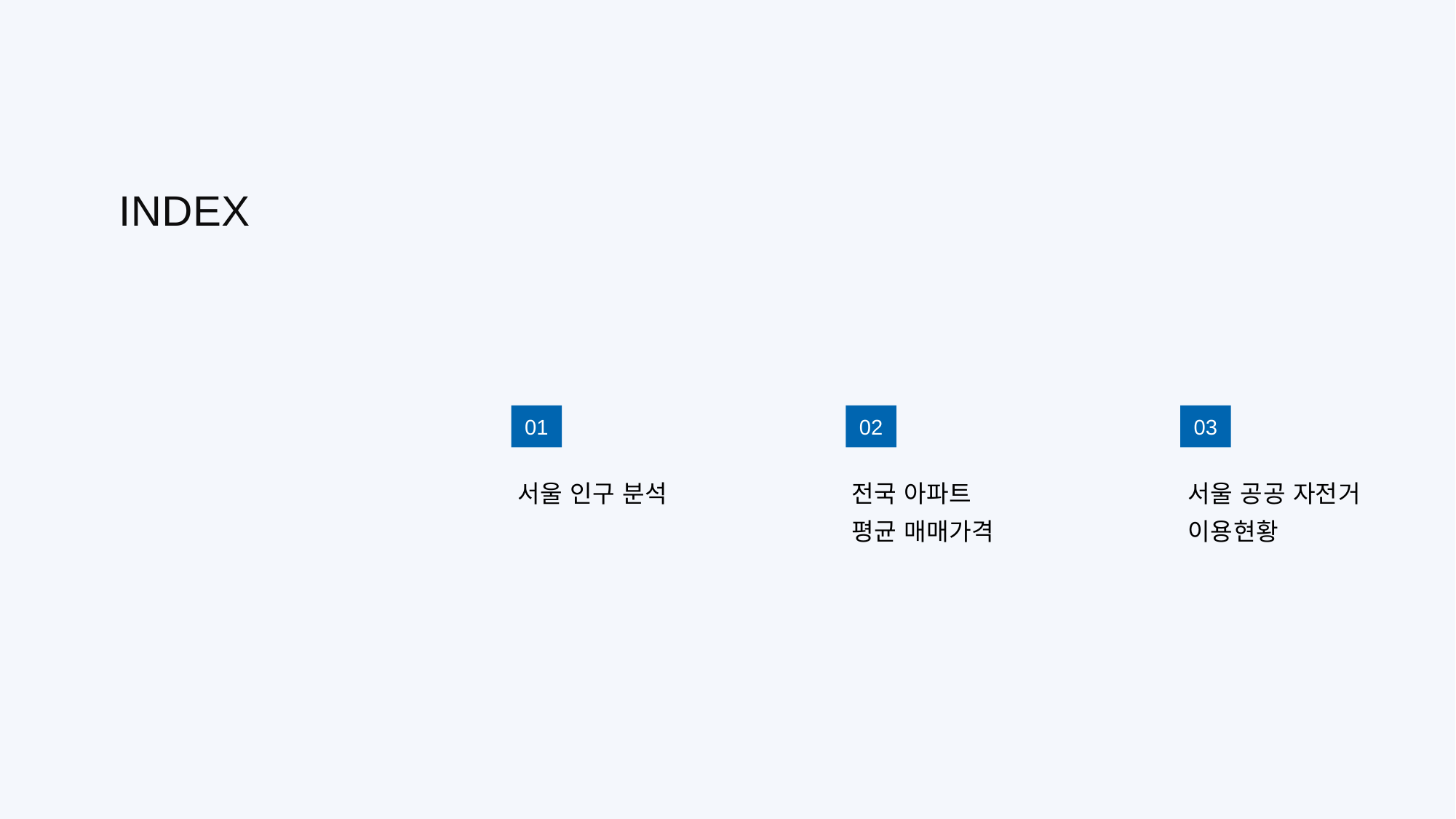

INDEX
01
02
03
서울 인구 분석
전국 아파트
평균 매매가격
서울 공공 자전거
이용현황